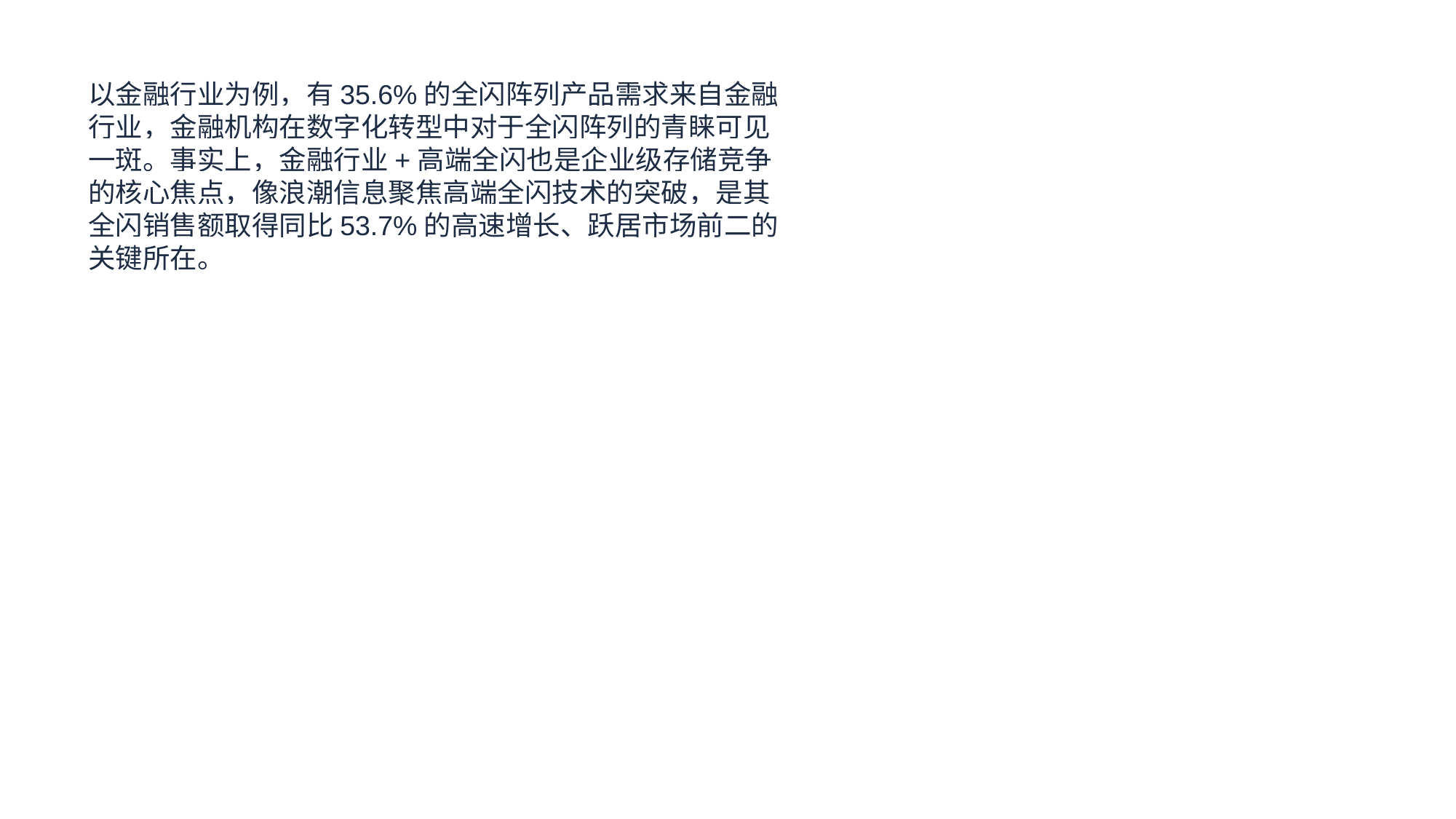

以金融行业为例，有35.6%的全闪阵列产品需求来自金融行业，金融机构在数字化转型中对于全闪阵列的青睐可见一斑。事实上，金融行业+高端全闪也是企业级存储竞争的核心焦点，像浪潮信息聚焦高端全闪技术的突破，是其全闪销售额取得同比53.7%的高速增长、跃居市场前二的关键所在。